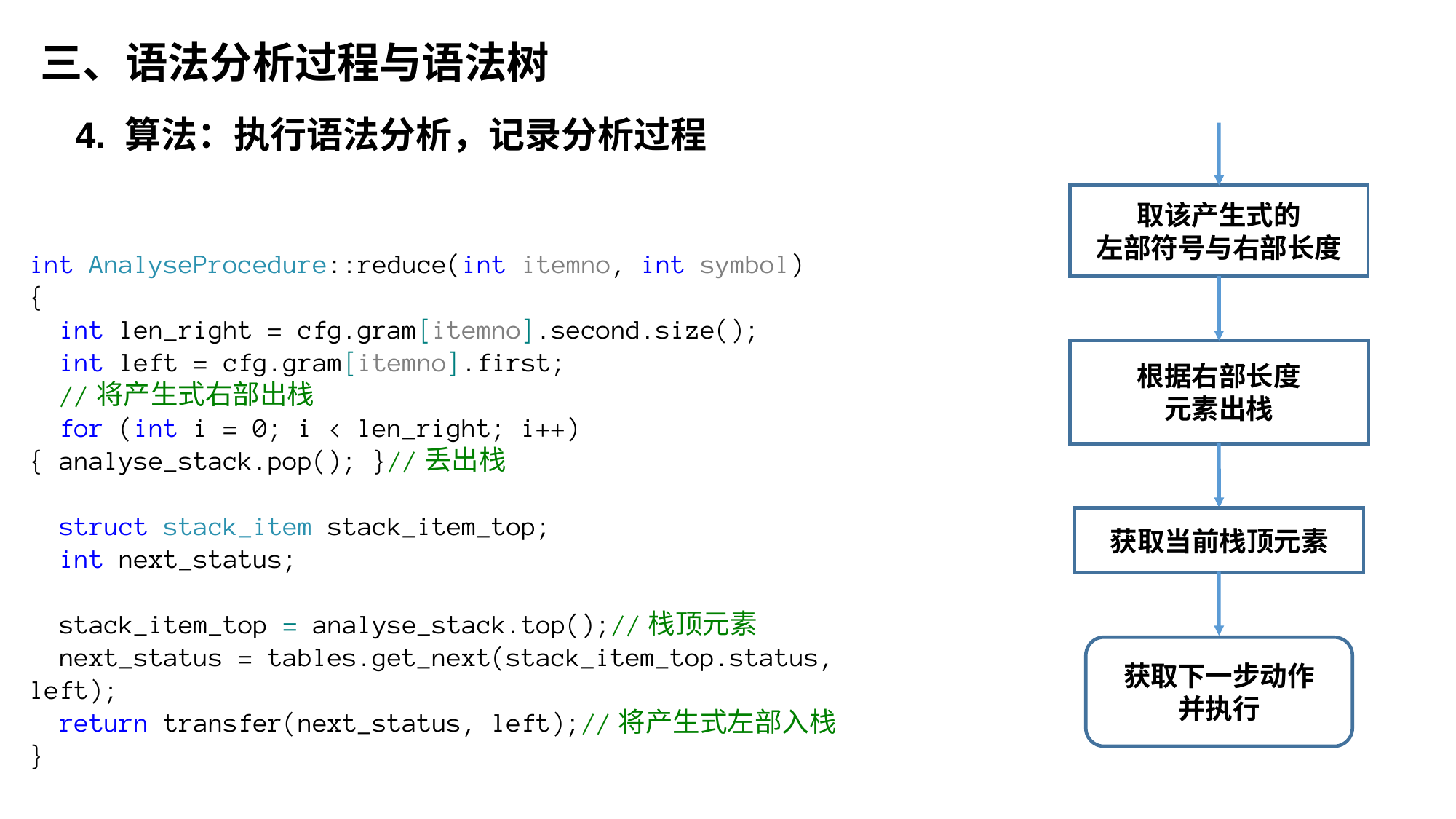

三、语法分析过程与语法树
4. 算法：执行语法分析，记录分析过程
取该产生式的
左部符号与右部长度
int AnalyseProcedure::reduce(int itemno, int symbol)
{
  int len_right = cfg.gram[itemno].second.size();
  int left = cfg.gram[itemno].first;
  //将产生式右部出栈
  for (int i = 0; i < len_right; i++)             	{ analyse_stack.pop(); }//丢出栈

  struct stack_item stack_item_top;
  int next_status;

  stack_item_top = analyse_stack.top();//栈顶元素
  next_status = tables.get_next(stack_item_top.status, left);
  return transfer(next_status, left);//将产生式左部入栈
}
根据右部长度
元素出栈
获取当前栈顶元素
获取下一步动作
并执行